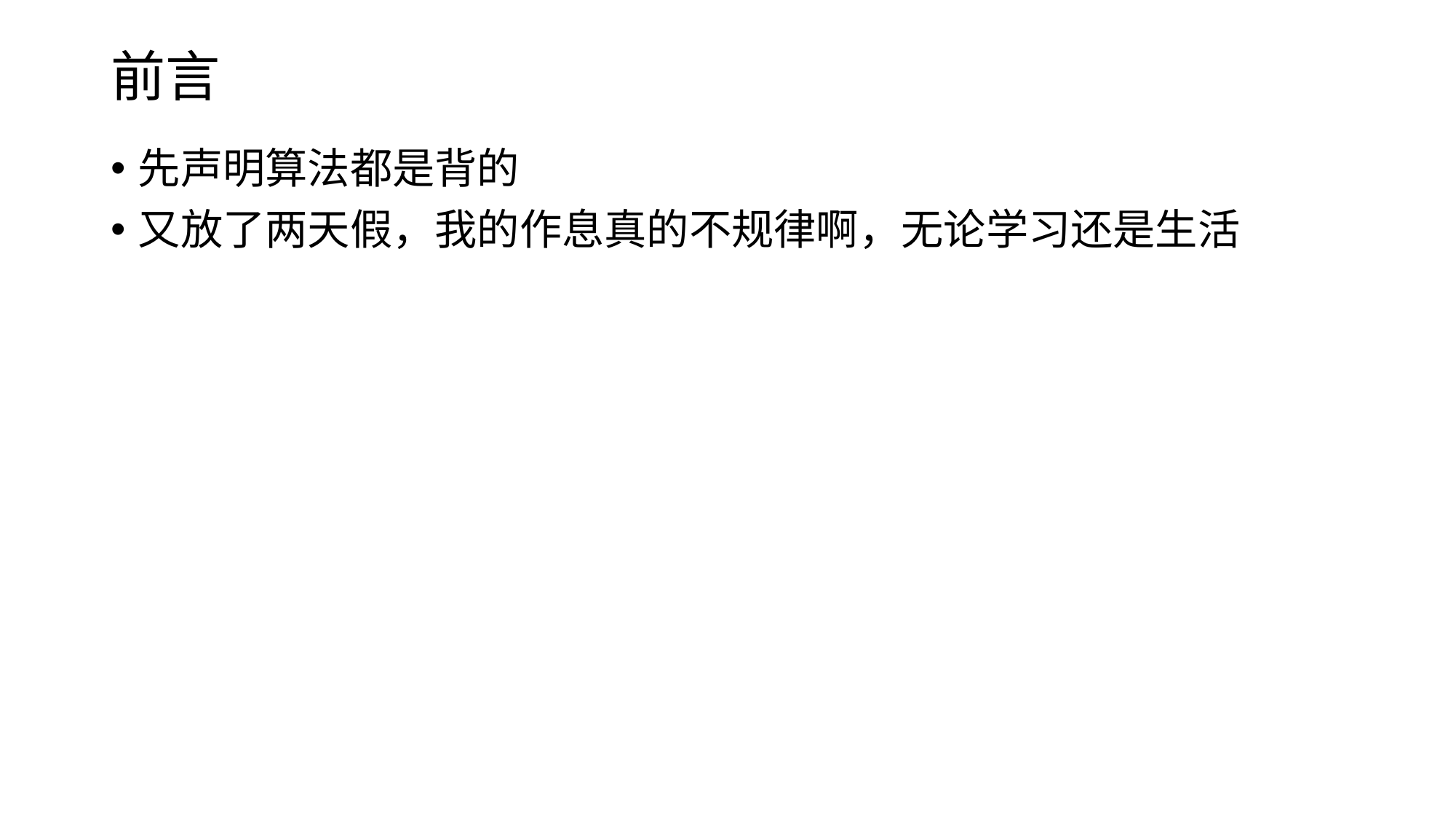

# 前言
先声明算法都是背的
又放了两天假，我的作息真的不规律啊，无论学习还是生活